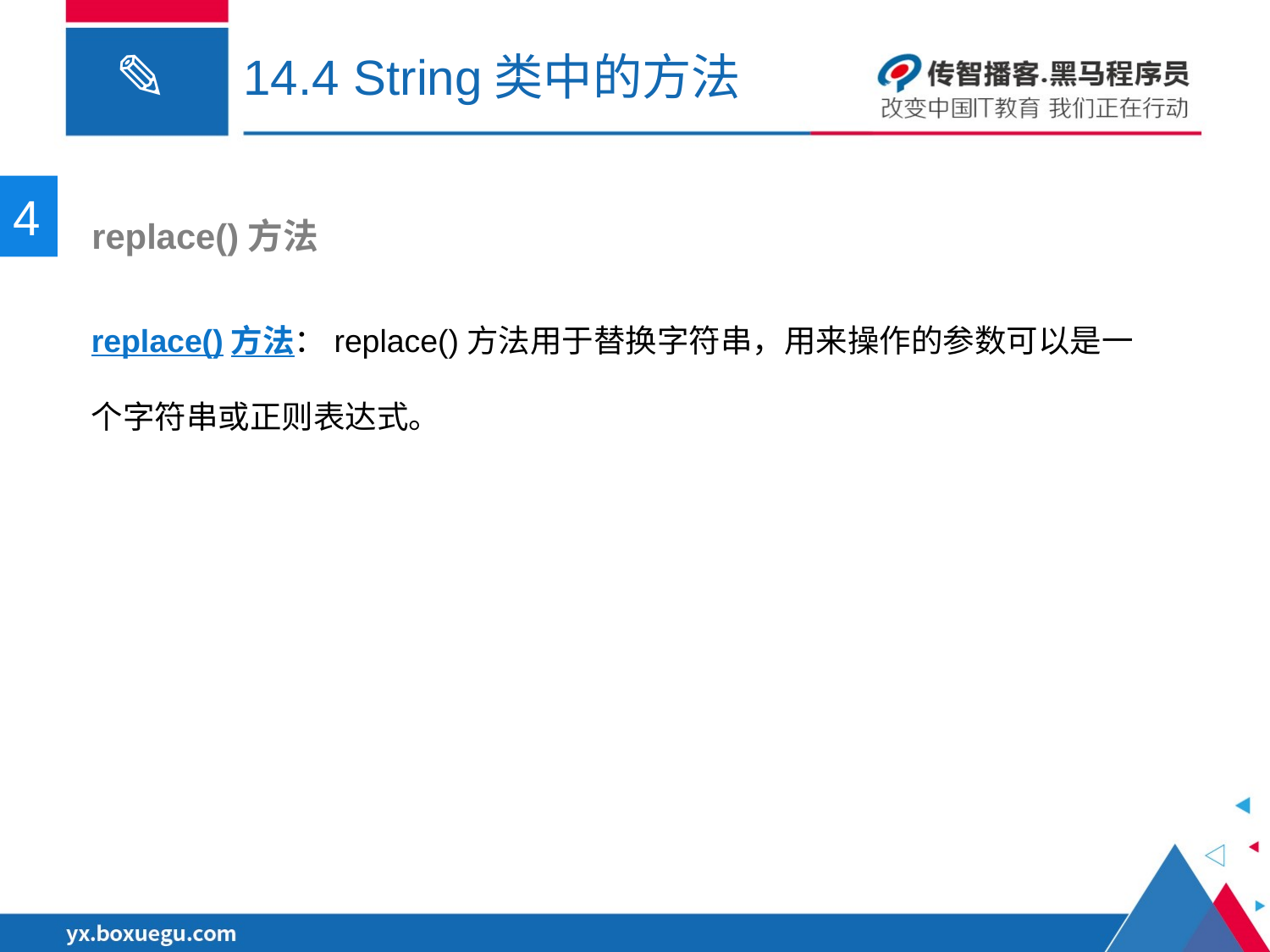

# 14.4 String类中的方法

4
  replace()方法
replace()方法：replace()方法用于替换字符串，用来操作的参数可以是一个字符串或正则表达式。